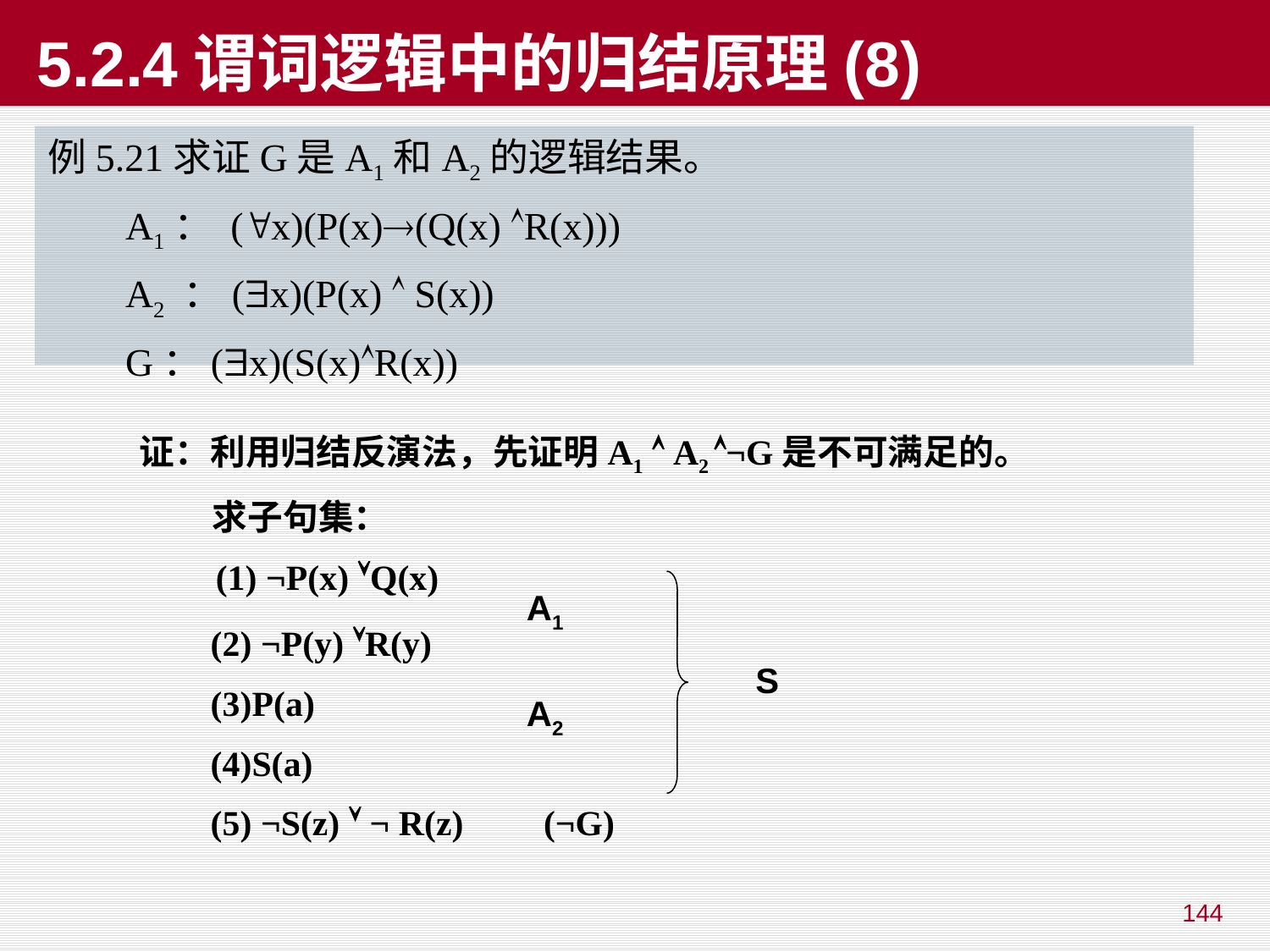

# 5.2.4谓词逻辑中的归结原理(8)
例5.21求证G是A1和A2的逻辑结果。
        A1： (∀x)(P(x)→(Q(x) ∧R(x)))
        A2 ：(∃x)(P(x) ∧ S(x))
        G：(∃x)(S(x)∧R(x))

证：利用归结反演法，先证明A1 ∧ A2 ∧¬G是不可满足的。
        求子句集：
         (1) ¬P(x) ∨Q(x)
        (2) ¬P(y) ∨R(y)
        (3)P(a)
        (4)S(a)
        (5) ¬S(z) ∨ ¬ R(z)         (¬G)
A1

S
A2
144